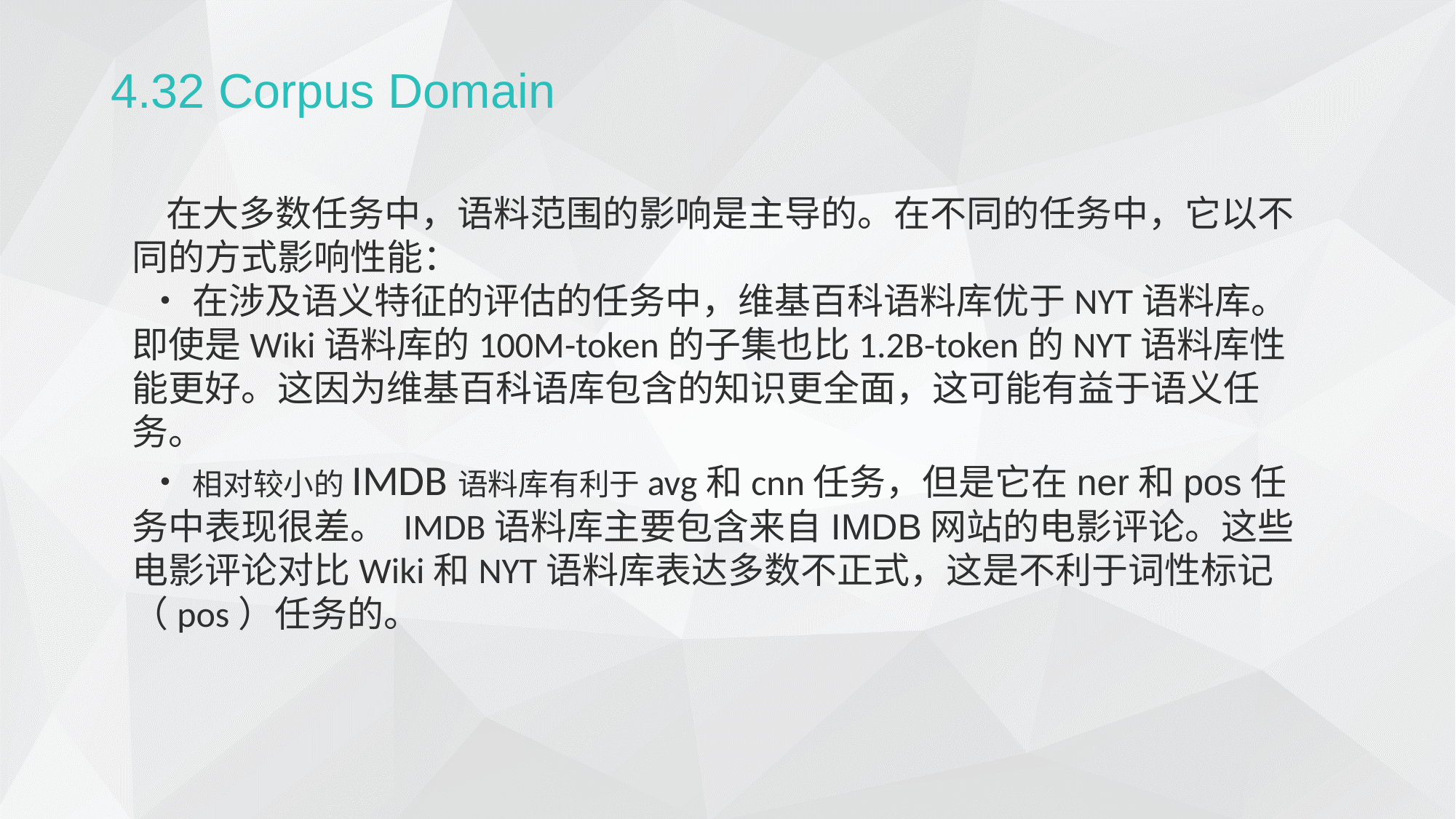

4.32 Corpus Domain
  在大多数任务中，语料范围的影响是主导的。在不同的任务中，它以不同的方式影响性能：
•在涉及语义特征的评估的任务中，维基百科语料库优于NYT语料库。即使是Wiki语料库的100M-token的子集也比1.2B-token的NYT语料库性能更好。这因为维基百科语库包含的知识更全面，这可能有益于语义任务。
•相对较小的IMDB语料库有利于avg和cnn任务，但是它在ner和pos任务中表现很差。 IMDB语料库主要包含来自IMDB网站的电影评论。这些电影评论对比Wiki和NYT语料库表达多数不正式，这是不利于词性标记（pos）任务的。